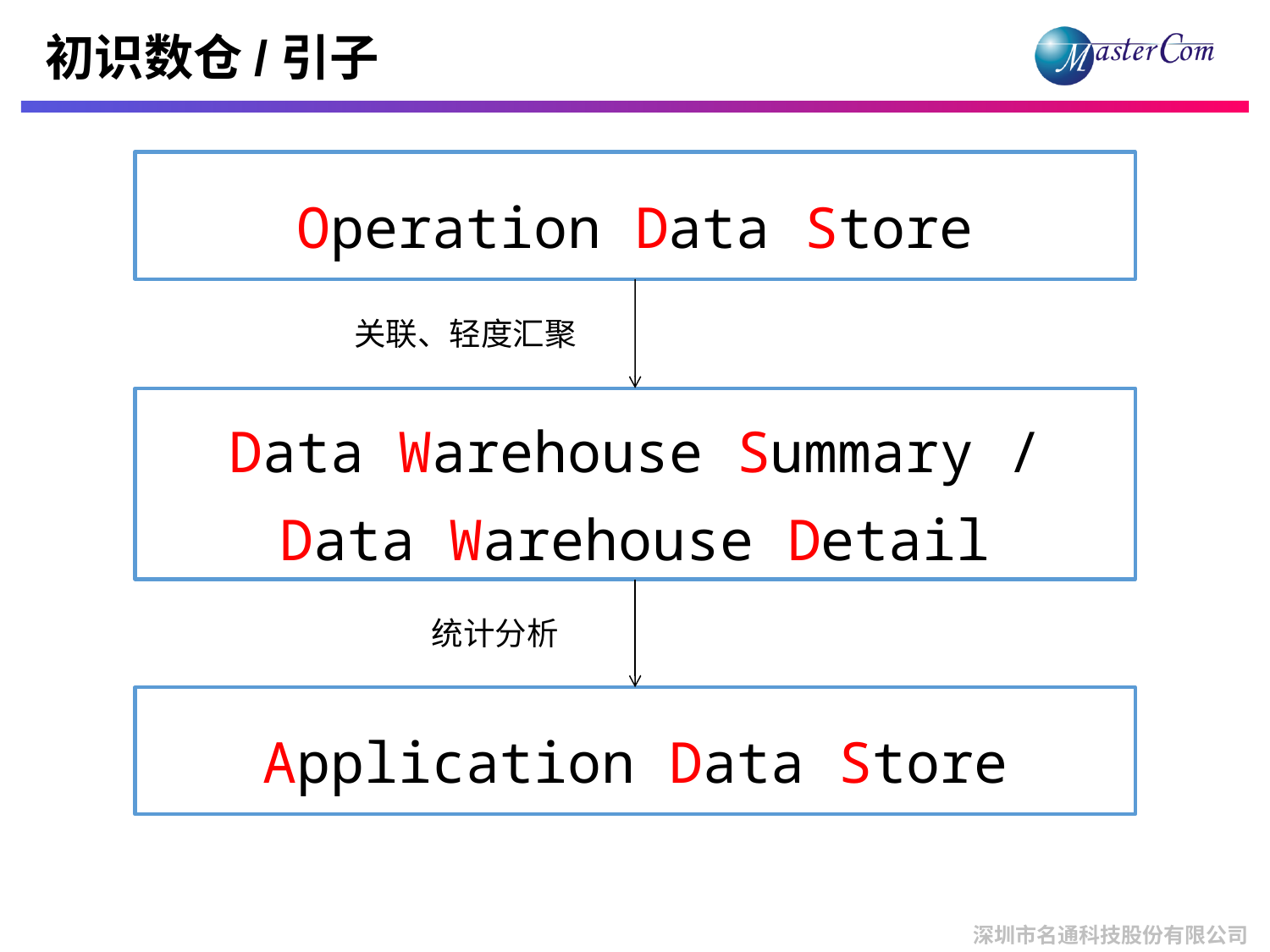

# 初识数仓/引子
Operation Data Store
关联、轻度汇聚
Data Warehouse Summary /
Data Warehouse Detail
统计分析
Application Data Store